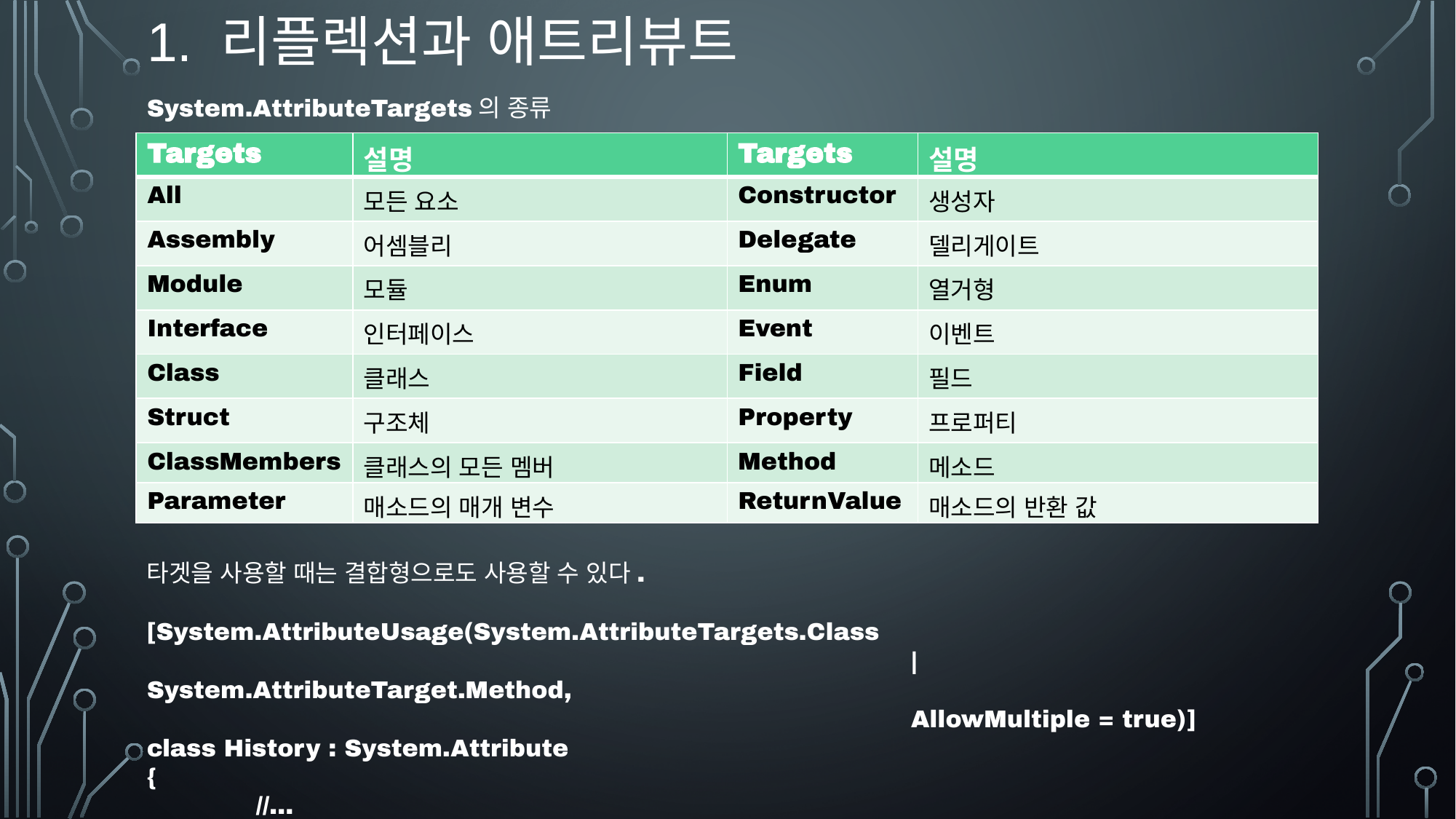

# 1. 리플렉션과 애트리뷰트
System.AttributeTargets의 종류

타겟을 사용할 때는 결합형으로도 사용할 수 있다.

[System.AttributeUsage(System.AttributeTargets.Class
							| System.AttributeTarget.Method,
							AllowMultiple = true)]
class History : System.Attribute
{
	//…
}
| Targets | 설명 | Targets | 설명 |
| --- | --- | --- | --- |
| All | 모든 요소 | Constructor | 생성자 |
| Assembly | 어셈블리 | Delegate | 델리게이트 |
| Module | 모듈 | Enum | 열거형 |
| Interface | 인터페이스 | Event | 이벤트 |
| Class | 클래스 | Field | 필드 |
| Struct | 구조체 | Property | 프로퍼티 |
| ClassMembers | 클래스의 모든 멤버 | Method | 메소드 |
| Parameter | 매소드의 매개 변수 | ReturnValue | 매소드의 반환 값 |